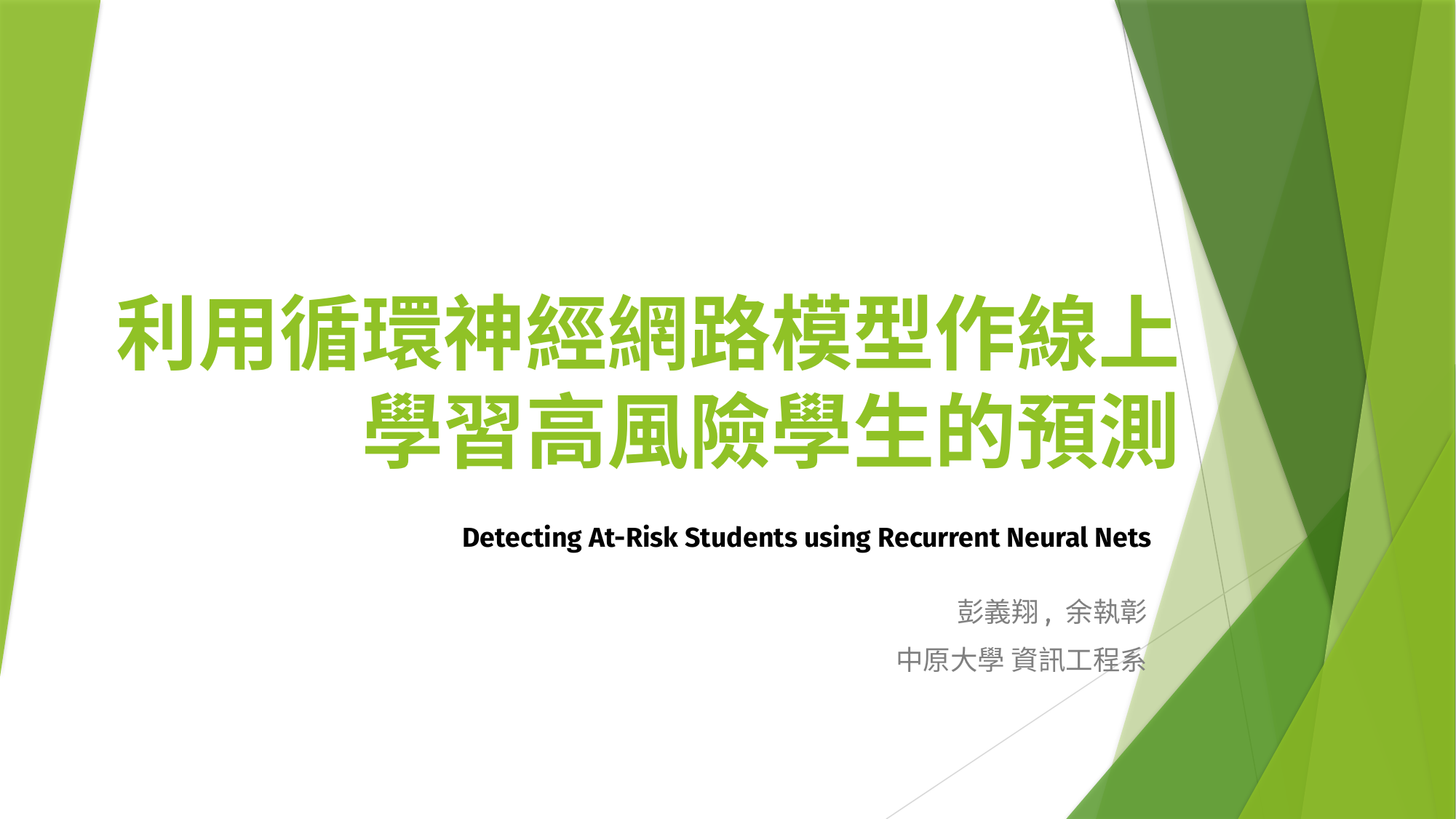

# 利用循環神經網路模型作線上學習高風險學生的預測
Detecting At-Risk Students using Recurrent Neural Nets
彭義翔, 余執彰
中原大學 資訊工程系